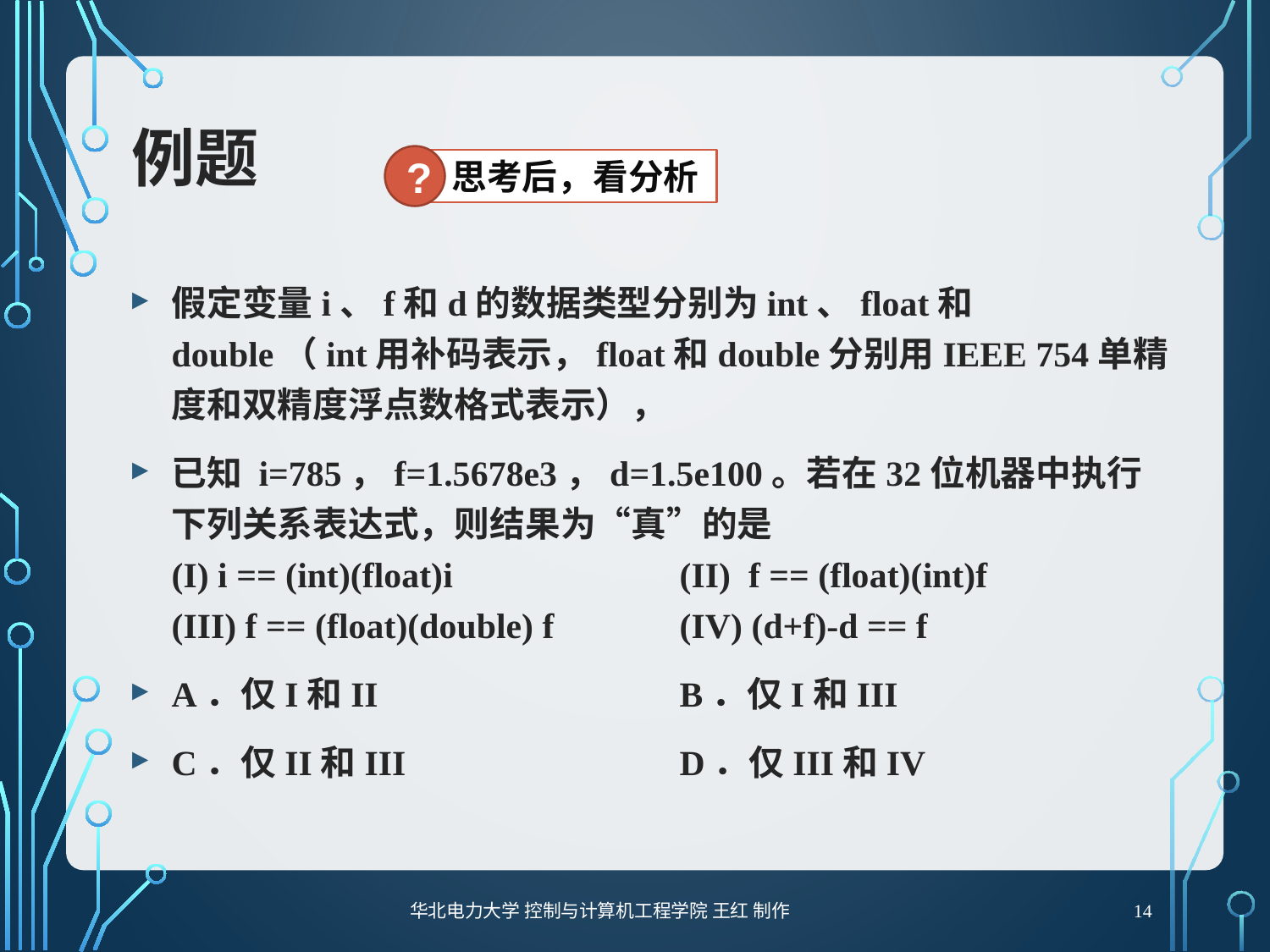

# 例题
?
思考后，看分析
假定变量i、f和d的数据类型分别为int、float和double（int用补码表示，float和double分别用IEEE 754单精度和双精度浮点数格式表示），
已知 i=785，f=1.5678e3，d=1.5e100。若在32位机器中执行下列关系表达式，则结果为“真”的是
(I) i == (int)(float)i    		(II)  f == (float)(int)f
(III) f == (float)(double) f    	(IV) (d+f)-d == f
A．仅I和II 			B．仅I和III
C．仅II和III 			D．仅III和IV
14
华北电力大学 控制与计算机工程学院 王红 制作